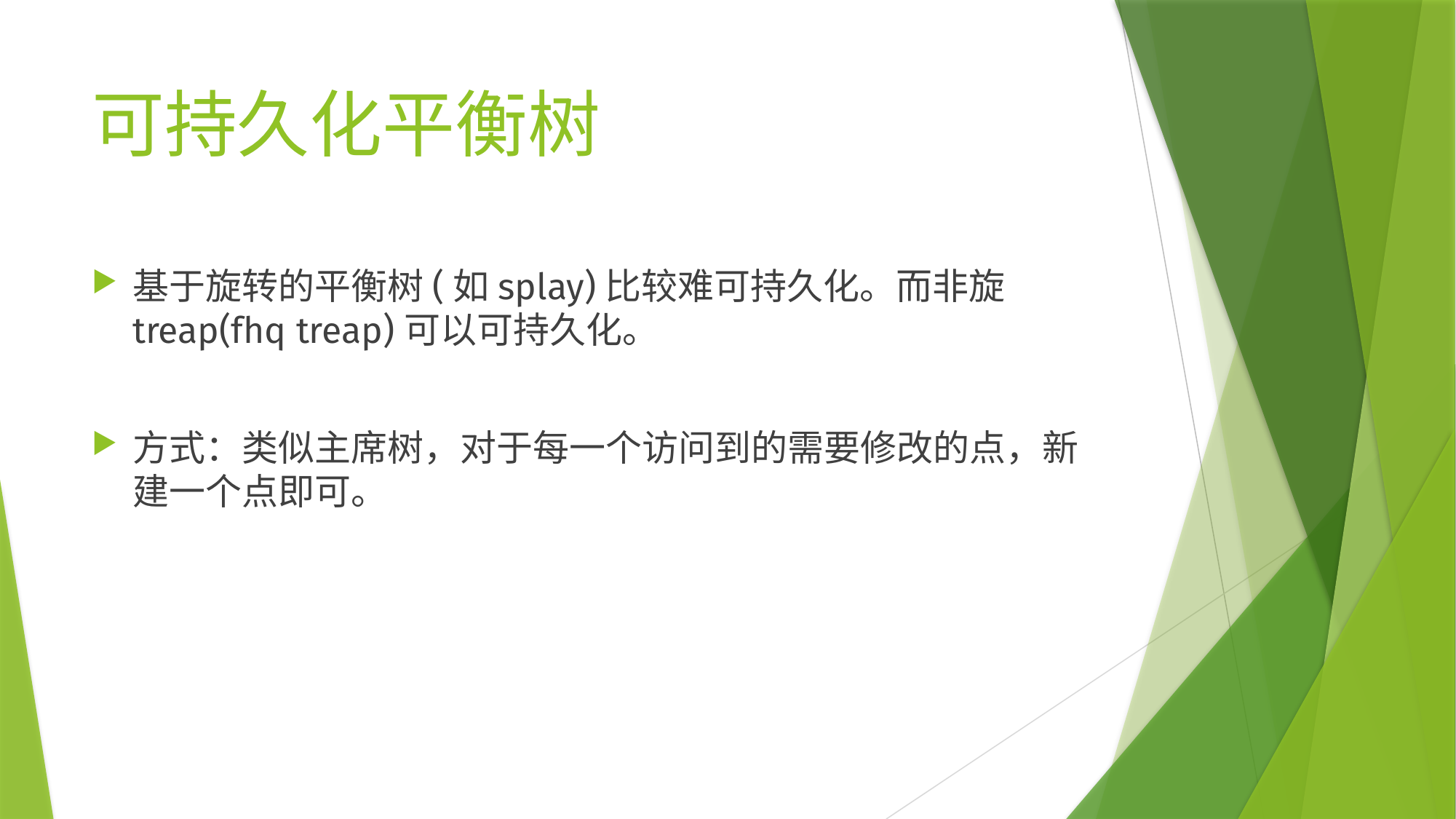

# 可持久化平衡树
基于旋转的平衡树(如splay)比较难可持久化。而非旋 treap(fhq treap)可以可持久化。

方式：类似主席树，对于每一个访问到的需要修改的点，新建一个点即可。